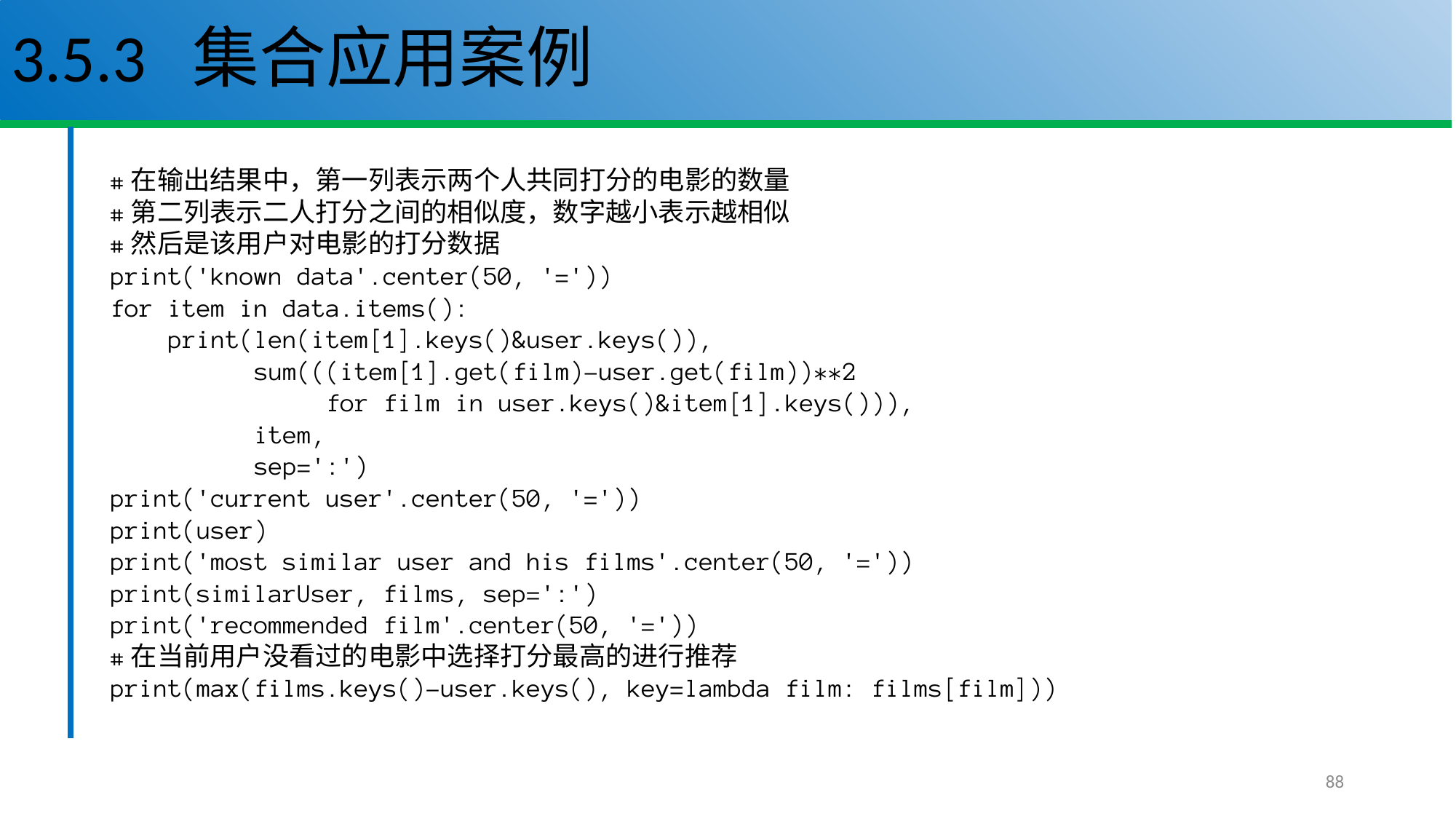

# 3.5.3  集合应用案例
#在输出结果中，第一列表示两个人共同打分的电影的数量
#第二列表示二人打分之间的相似度，数字越小表示越相似
#然后是该用户对电影的打分数据
print('known data'.center(50, '='))
for item in data.items():
    print(len(item[1].keys()&user.keys()),
          sum(((item[1].get(film)-user.get(film))**2
               for film in user.keys()&item[1].keys())),
          item,
          sep=':')
print('current user'.center(50, '='))
print(user)
print('most similar user and his films'.center(50, '='))
print(similarUser, films, sep=':')
print('recommended film'.center(50, '='))
#在当前用户没看过的电影中选择打分最高的进行推荐
print(max(films.keys()-user.keys(), key=lambda film: films[film]))
88